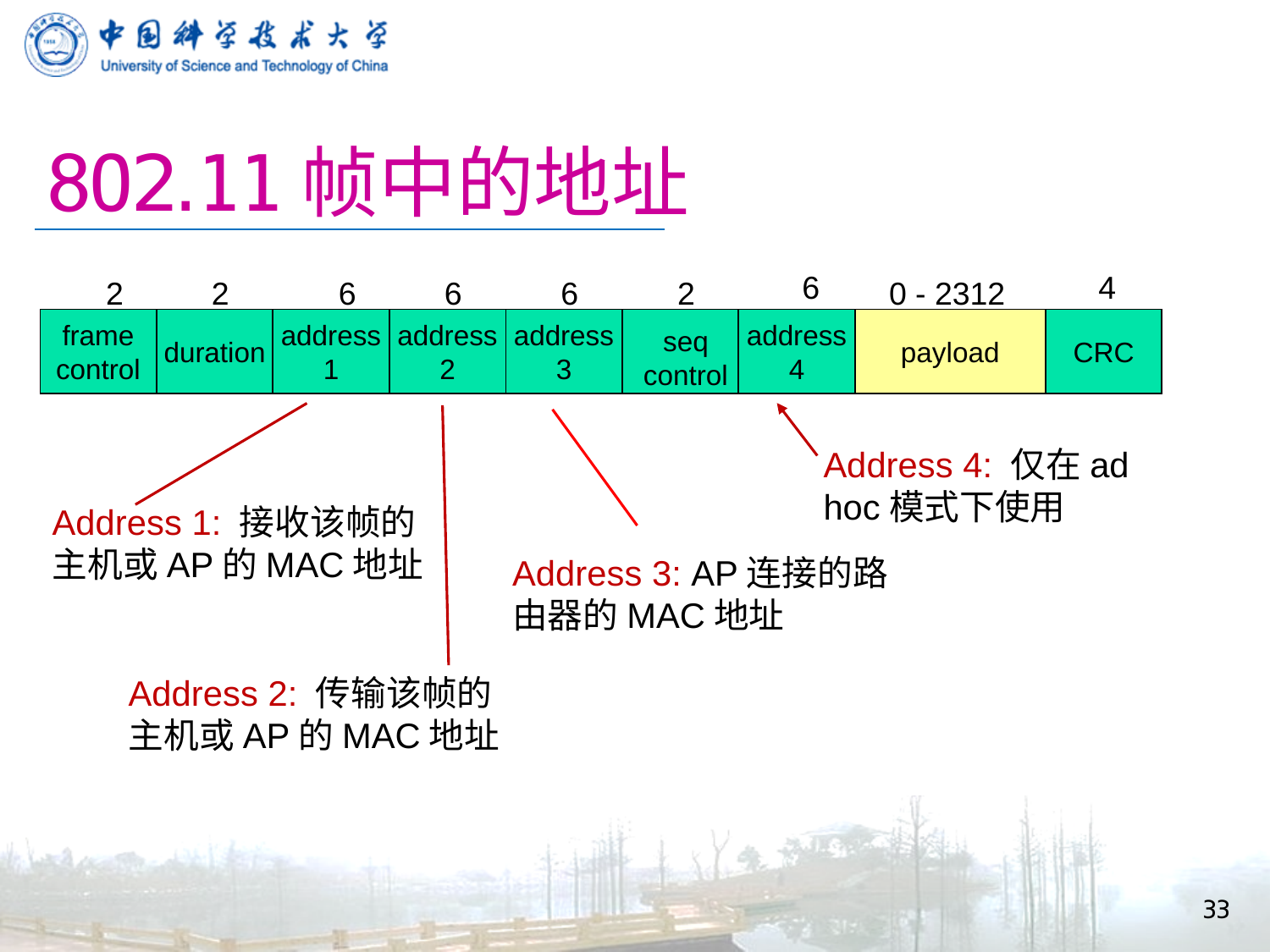

# 802.11帧中的地址
6
4
2
2
6
6
6
2
0 - 2312
frame
control
duration
address
1
address
2
address
3

address
4
payload
CRC
seq
control

Address 4: 仅在ad hoc模式下使用
Address 1: 接收该帧的
主机或AP的MAC地址
Address 3: AP连接的路由器的MAC地址
Address 2: 传输该帧的
主机或AP的MAC地址
33